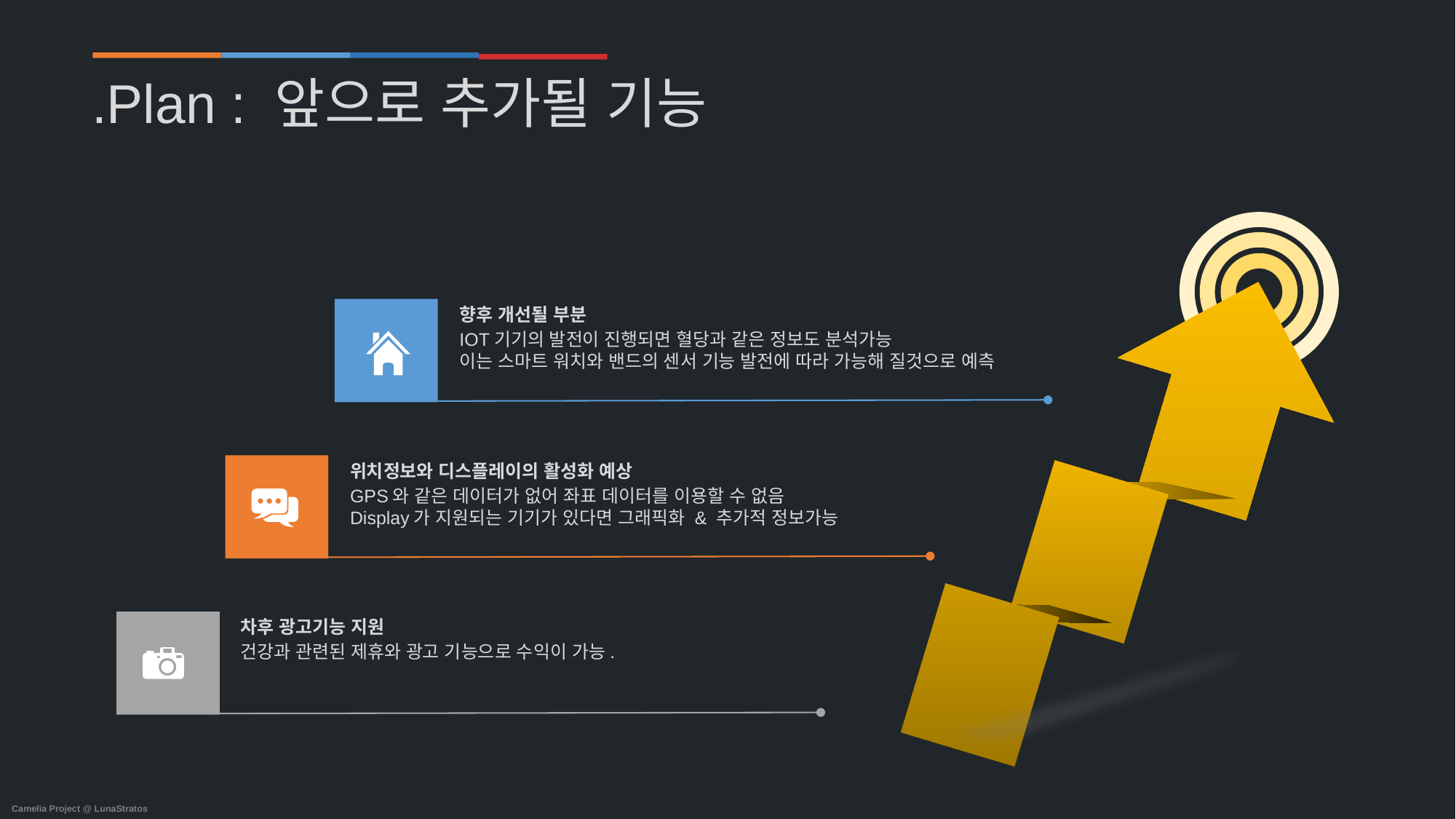

.Plan : 앞으로 추가될 기능

향후 개선될 부분
IOT기기의 발전이 진행되면 혈당과 같은 정보도 분석가능
이는 스마트 워치와 밴드의 센서 기능 발전에 따라 가능해 질것으로 예측

위치정보와 디스플레이의 활성화 예상
GPS와 같은 데이터가 없어 좌표 데이터를 이용할 수 없음
Display가 지원되는 기기가 있다면 그래픽화 & 추가적 정보가능

차후 광고기능 지원
건강과 관련된 제휴와 광고 기능으로 수익이 가능.

Camelia Project @ LunaStratos